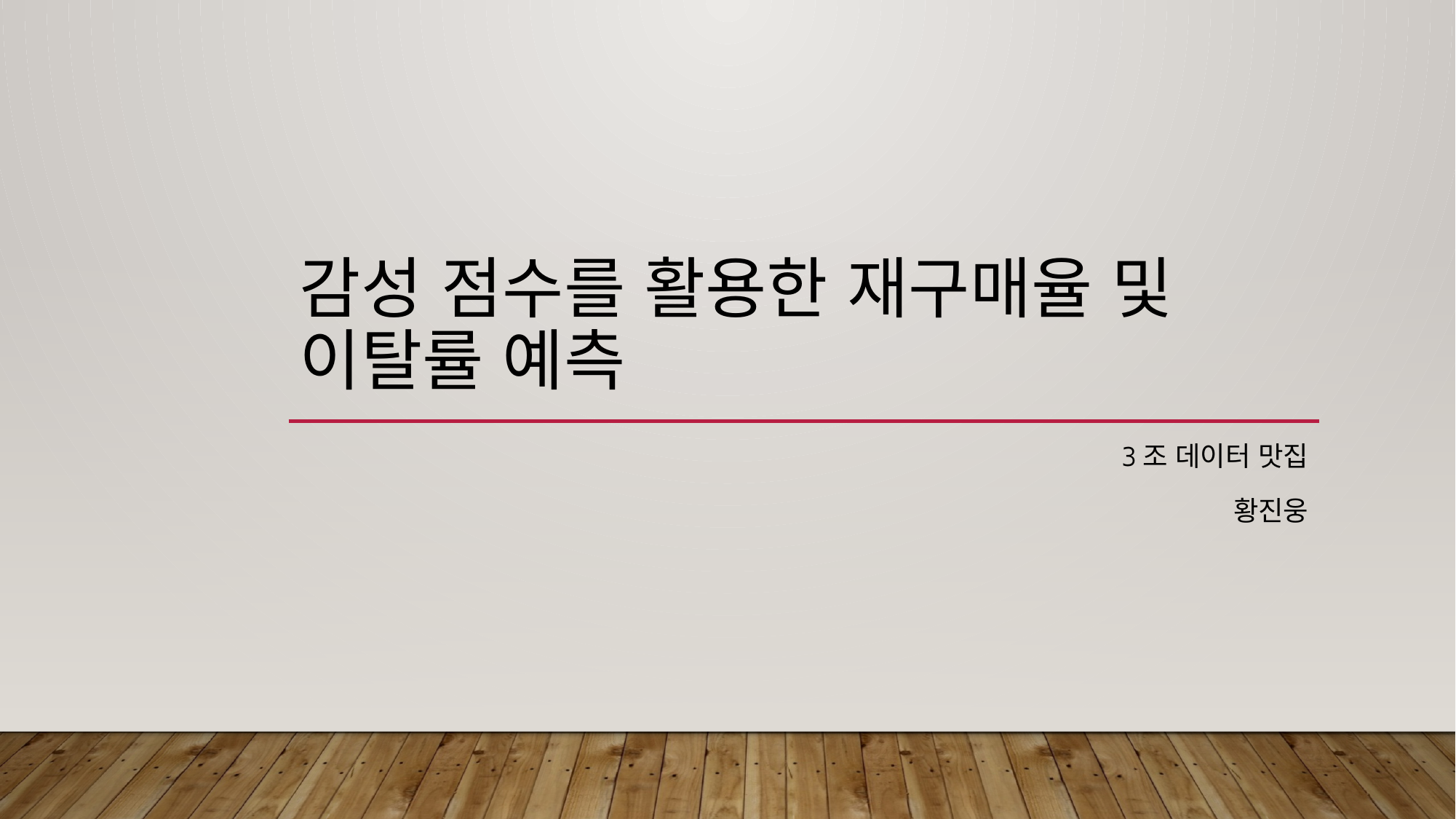

# 감성 점수를 활용한 재구매율 및 이탈률 예측
3조 데이터 맛집
황진웅